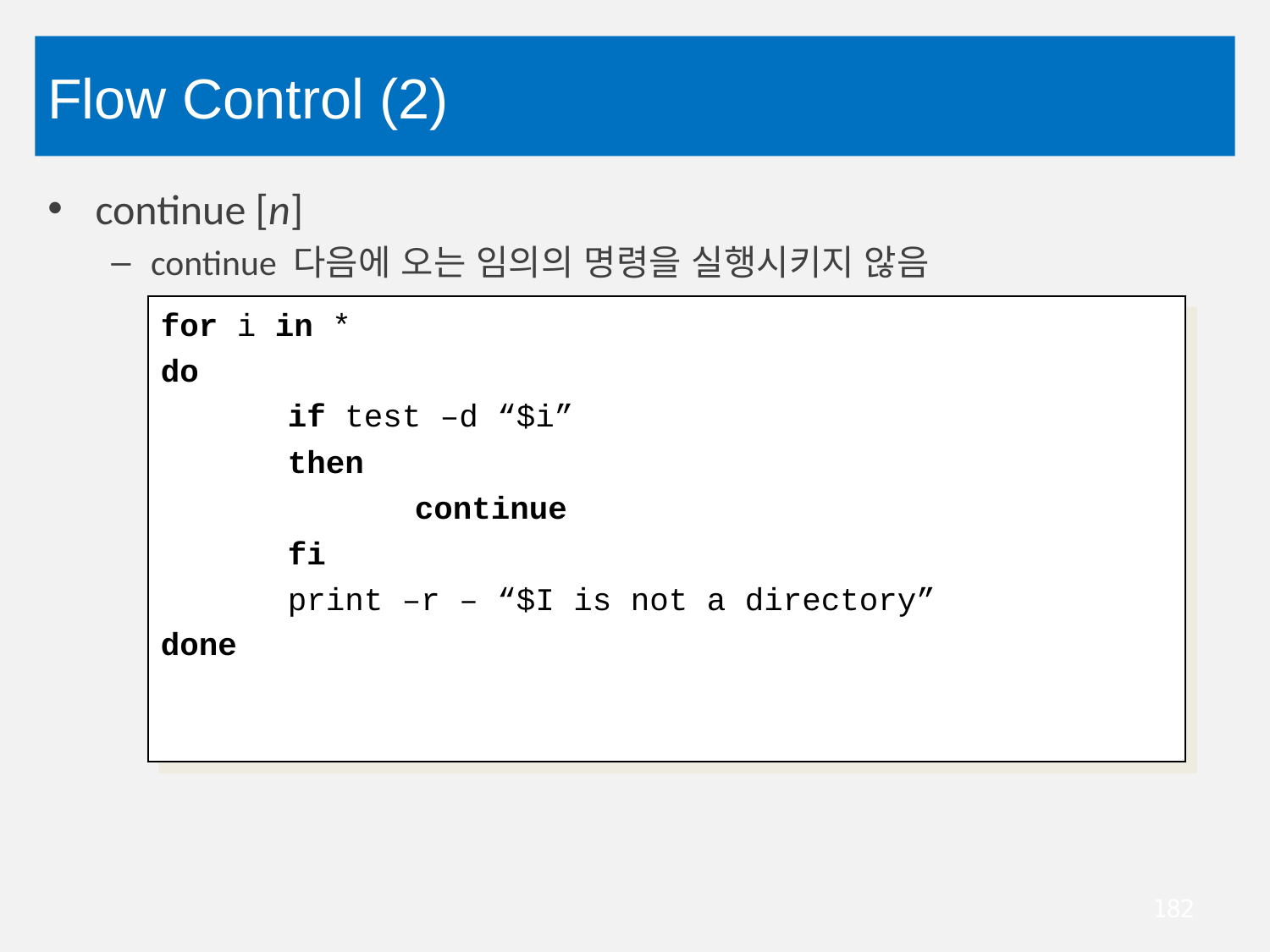

# Flow Control (2)
continue [n]
continue 다음에 오는 임의의 명령을 실행시키지 않음
for i in *
do
	if test –d “$i”
	then
		continue
	fi
	print –r – “$I is not a directory”
done

182